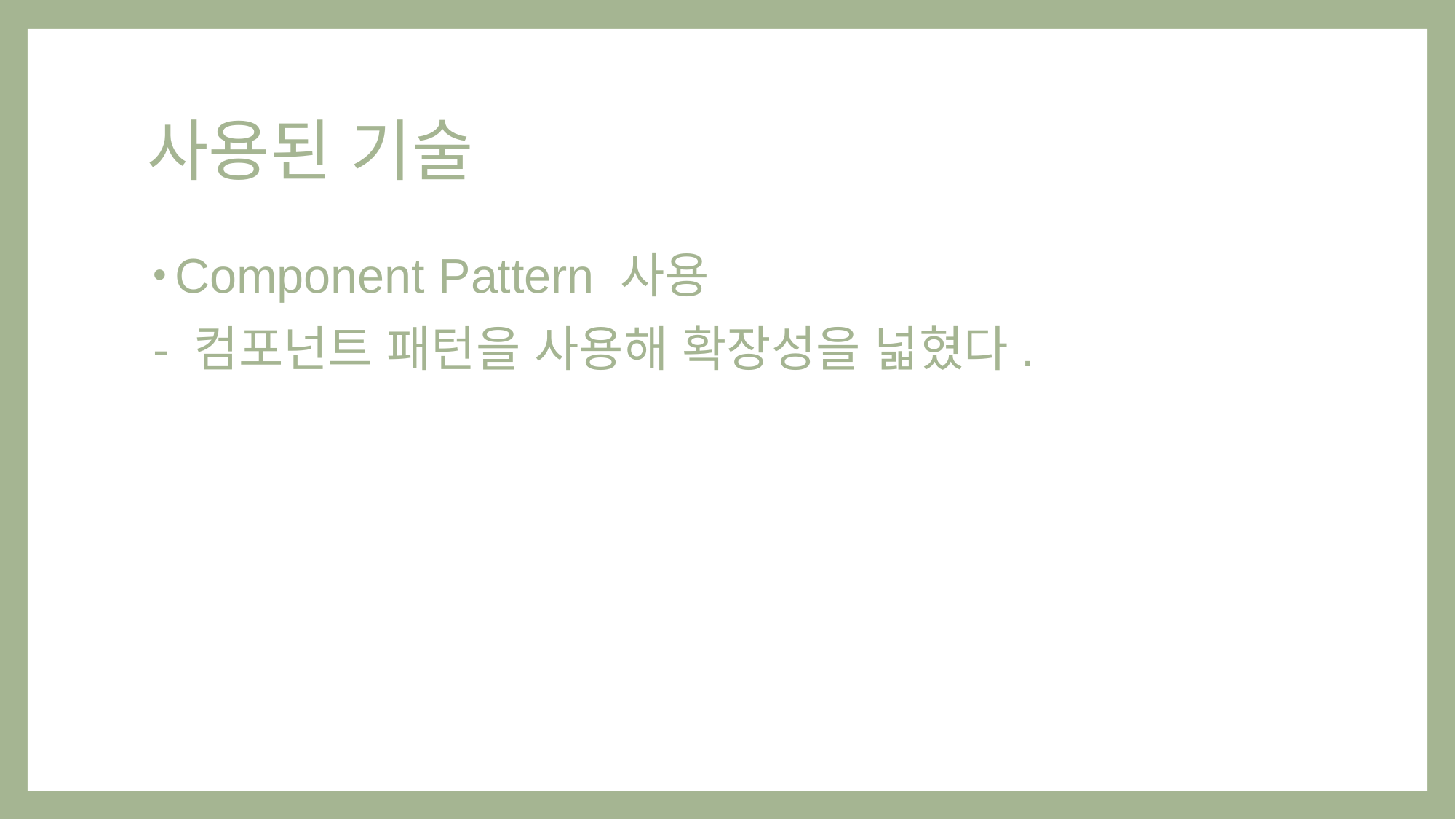

# 사용된 기술
Component Pattern 사용
- 컴포넌트 패턴을 사용해 확장성을 넓혔다.